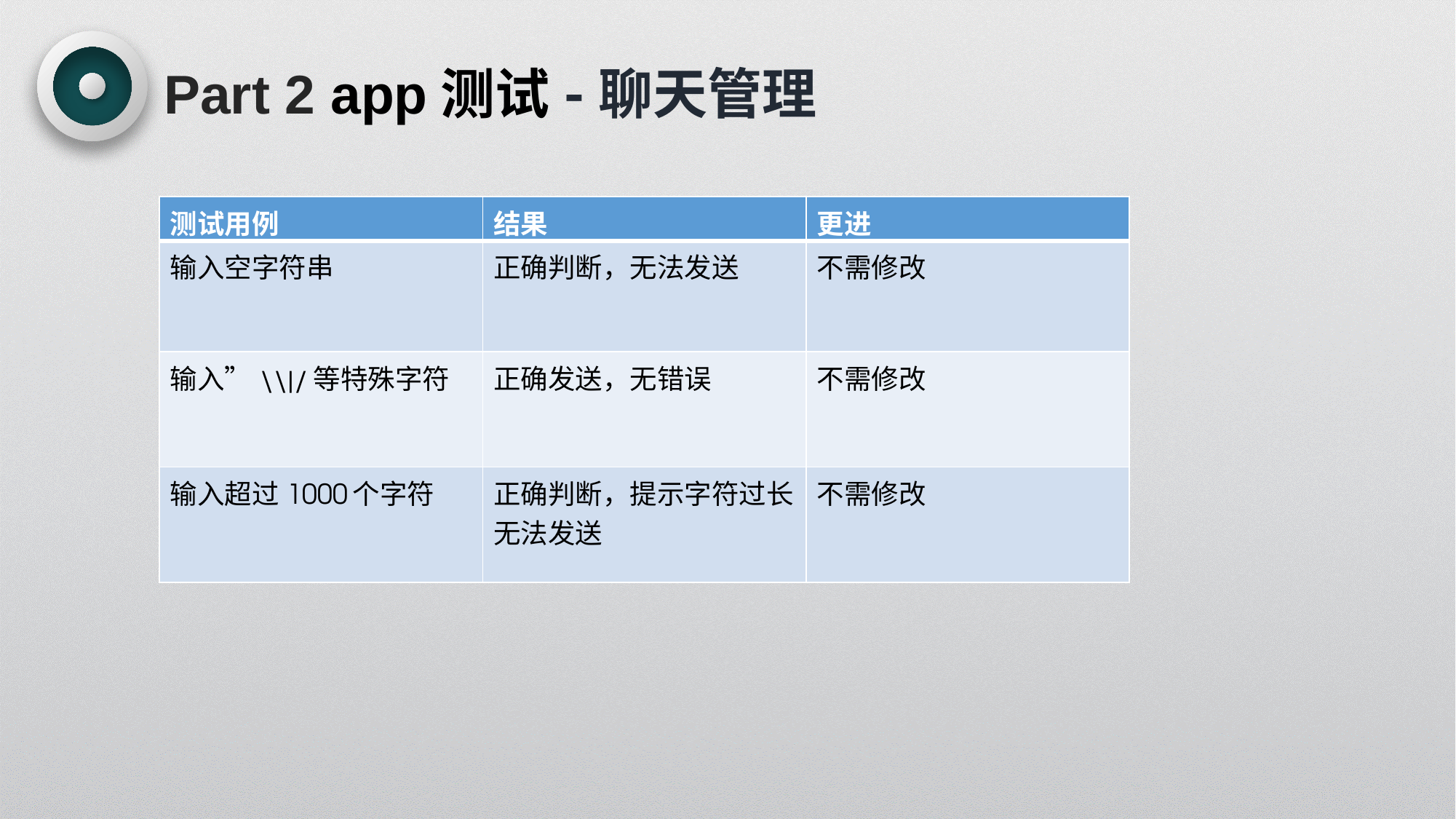

Part 2 app测试-聊天管理
| 测试用例 | 结果 | 更进 |
| --- | --- | --- |
| 输入空字符串 | 正确判断，无法发送 | 不需修改 |
| 输入”\\|/等特殊字符 | 正确发送，无错误 | 不需修改 |
| 输入超过1000个字符 | 正确判断，提示字符过长无法发送 | 不需修改 |